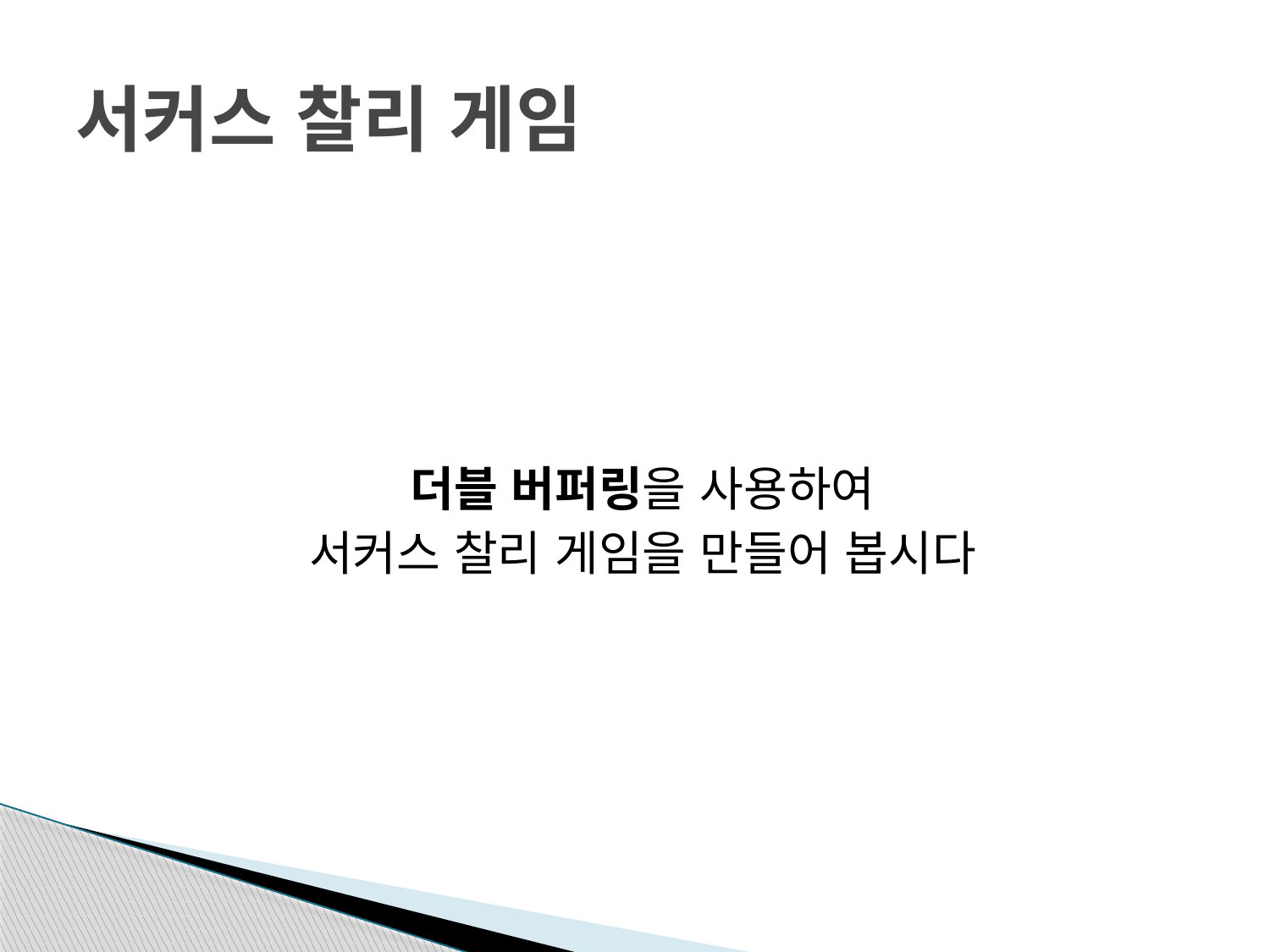

# 서커스 찰리 게임
더블 버퍼링을 사용하여
서커스 찰리 게임을 만들어 봅시다